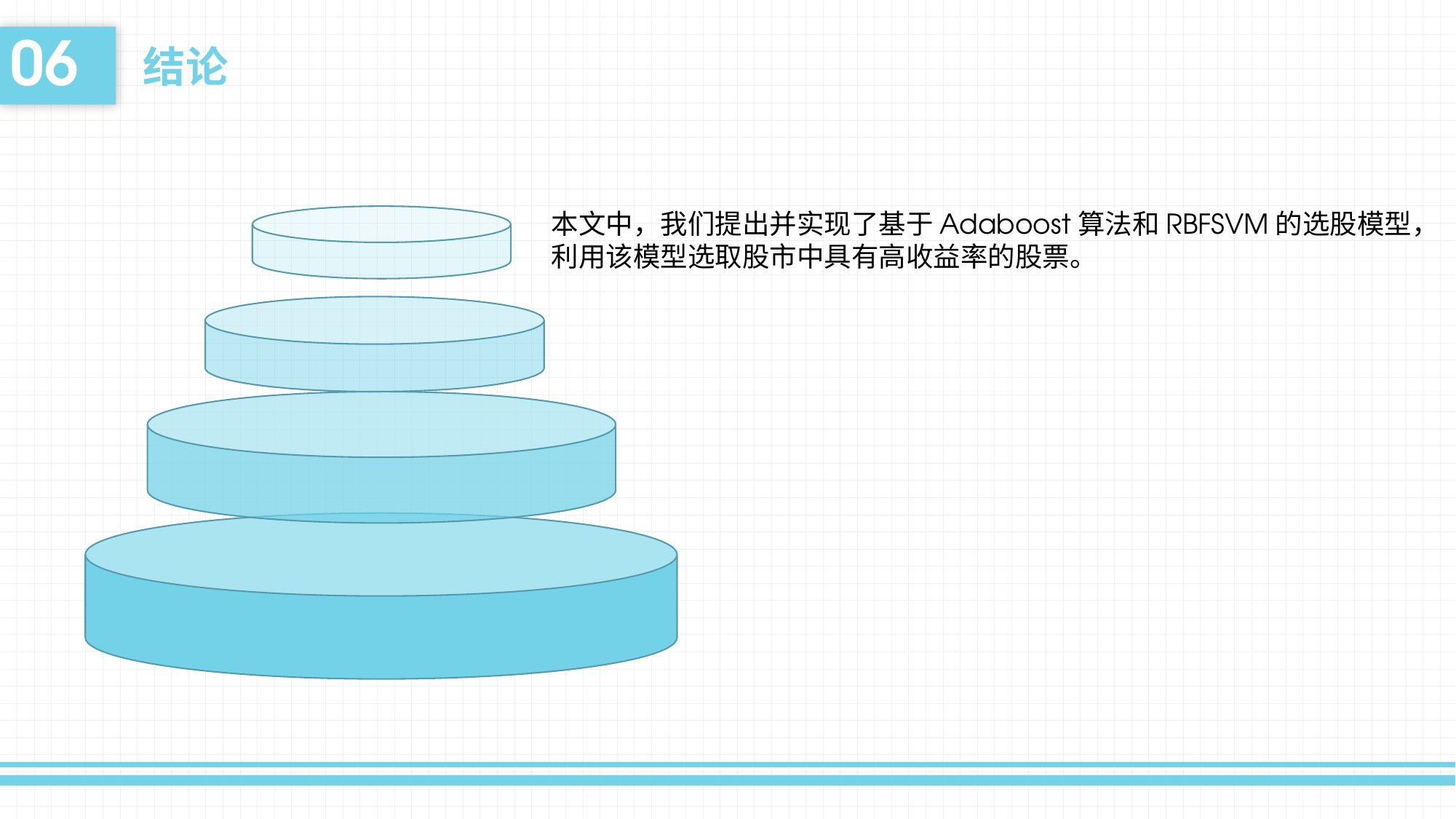

06
结论
本文中，我们提出并实现了基于Adaboost算法和RBFSVM的选股模型，
利用该模型选取股市中具有高收益率的股票。